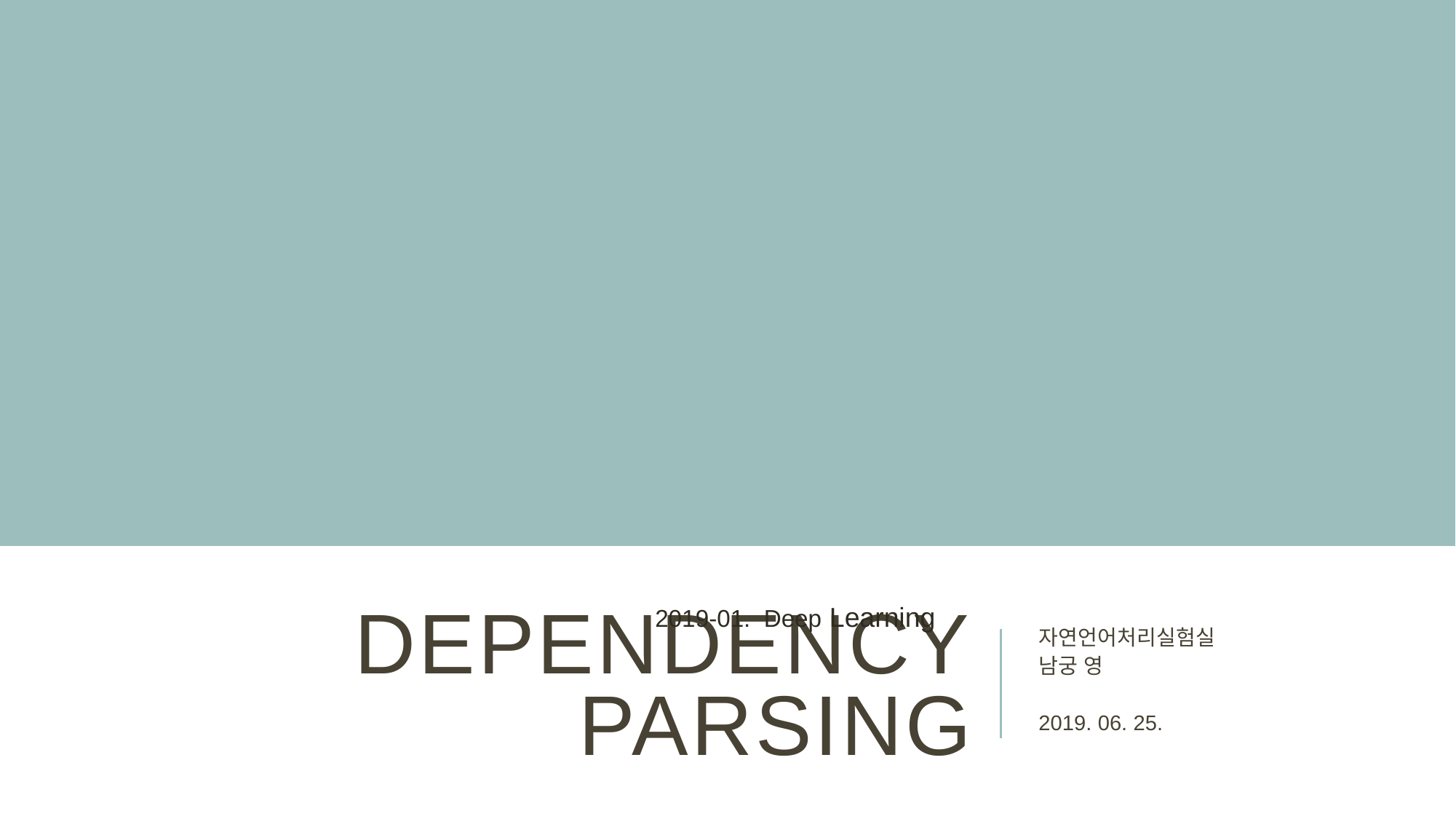

자연언어처리실험실
남궁 영

2019. 06. 25.
2019-01.  Deep Learning
# Dependency parsing